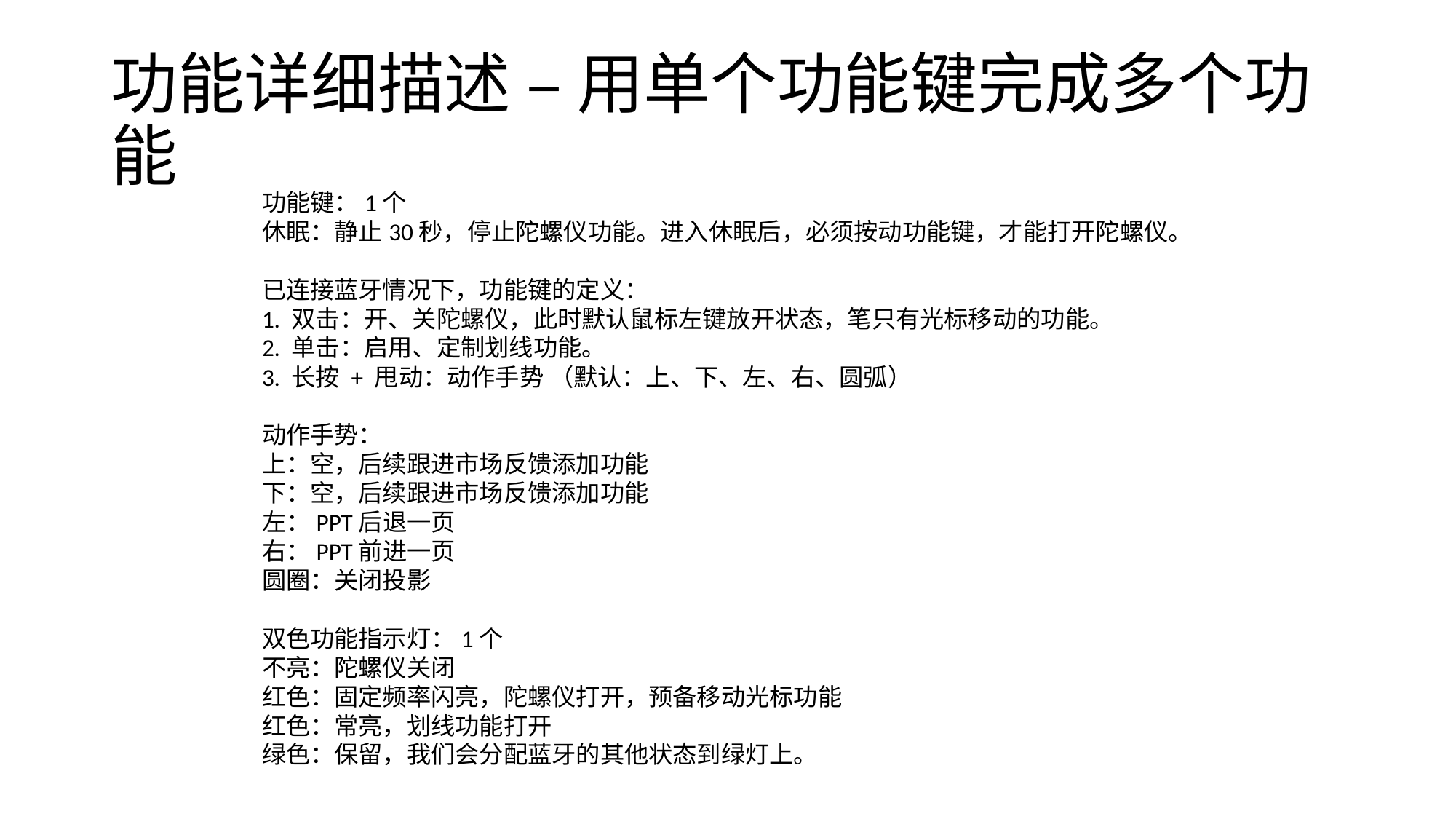

# 功能详细描述 – 用单个功能键完成多个功能
功能键：1个
休眠：静止30秒，停止陀螺仪功能。进入休眠后，必须按动功能键，才能打开陀螺仪。

已连接蓝牙情况下，功能键的定义：
1. 双击：开、关陀螺仪，此时默认鼠标左键放开状态，笔只有光标移动的功能。
2. 单击：启用、定制划线功能。
3. 长按 + 甩动：动作手势 （默认：上、下、左、右、圆弧）

动作手势：
上：空，后续跟进市场反馈添加功能
下：空，后续跟进市场反馈添加功能
左：PPT后退一页
右：PPT前进一页
圆圈：关闭投影

双色功能指示灯：1个
不亮：陀螺仪关闭
红色：固定频率闪亮，陀螺仪打开，预备移动光标功能
红色：常亮，划线功能打开
绿色：保留，我们会分配蓝牙的其他状态到绿灯上。